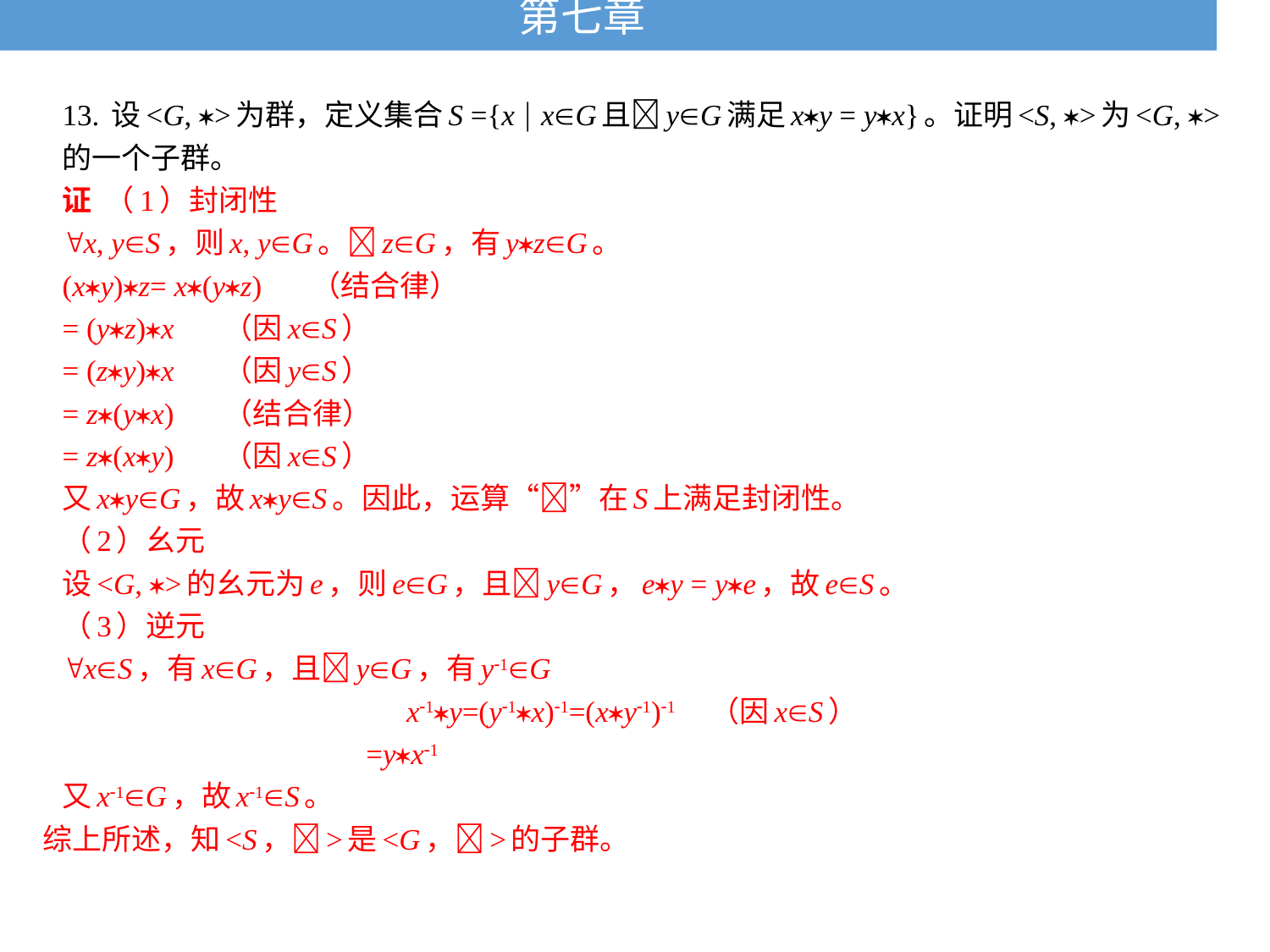

# 第七章
13. 设<G, ∗>为群，定义集合S ={x | x∈G且∀y∈G满足x∗y = y∗x}。证明<S, ∗>为<G, ∗>的一个子群。
证  （1）封闭性
∀x, y∈S，则x, y∈G。∀z∈G，有y∗z∈G。
(x∗y)∗z= x∗(y∗z)      （结合律）
= (y∗z)∗x      （因x∈S）
= (z∗y)∗x      （因y∈S）
= z∗(y∗x)      （结合律）
= z∗(x∗y)      （因x∈S）
又x∗y∈G，故x∗y∈S。因此，运算“∗”在S上满足封闭性。
（2）幺元
设<G, ∗>的幺元为e，则e∈G，且∀y∈G，e∗y = y∗e，故e∈S。
（3）逆元
∀x∈S，有x∈G，且∀y∈G，有y−1∈G
x−1∗y=(y−1∗x)−1=(x∗y−1)−1    （因x∈S）
                                         =y∗x−1
又x−1∈G，故x−1∈S。
综上所述，知<S，∗>是<G，∗>的子群。